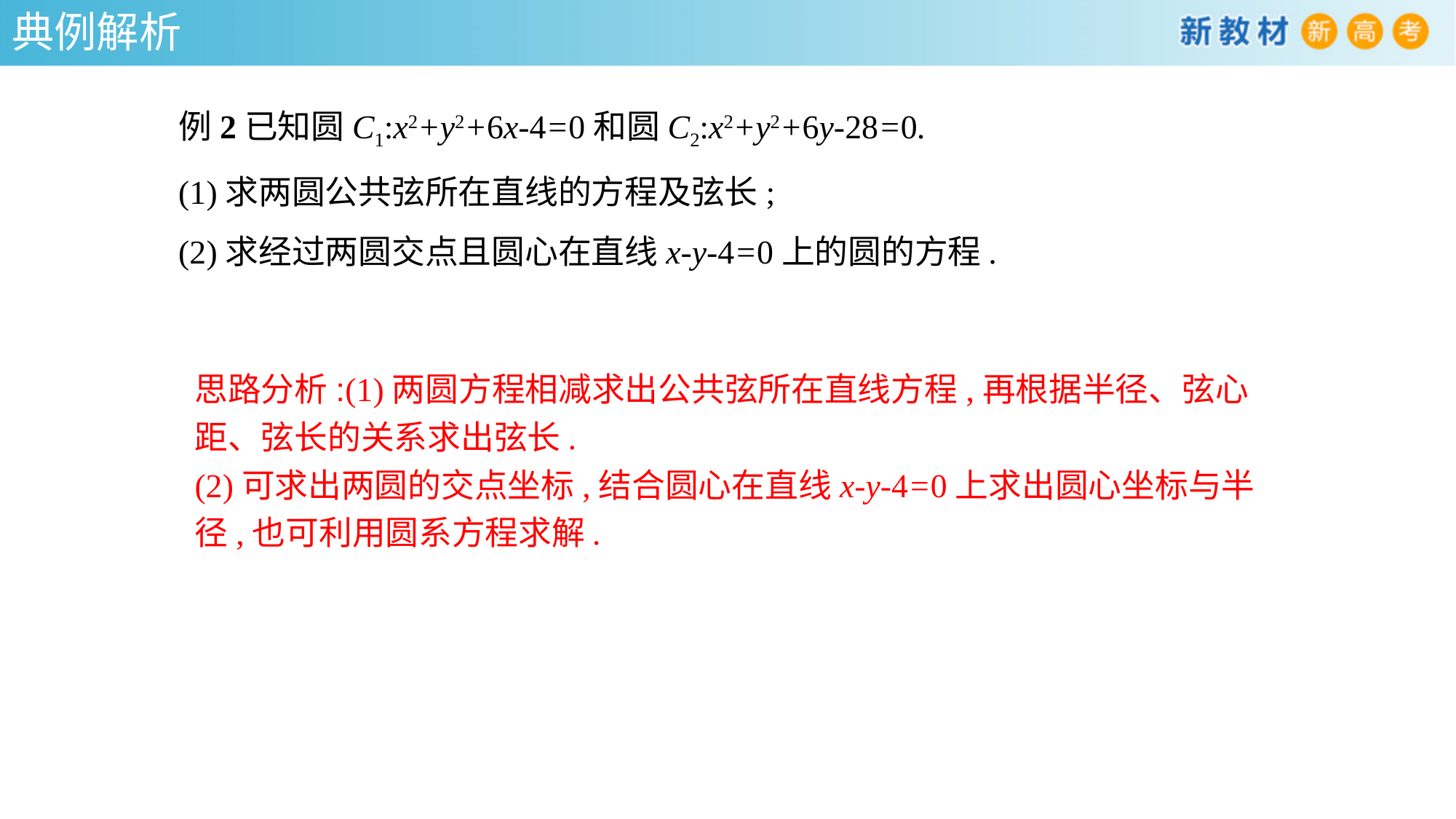

典例解析
例2已知圆C1:x2+y2+6x-4=0和圆C2:x2+y2+6y-28=0.
(1)求两圆公共弦所在直线的方程及弦长;
(2)求经过两圆交点且圆心在直线x-y-4=0上的圆的方程.
思路分析:(1)两圆方程相减求出公共弦所在直线方程,再根据半径、弦心距、弦长的关系求出弦长.
(2)可求出两圆的交点坐标,结合圆心在直线x-y-4=0上求出圆心坐标与半径,也可利用圆系方程求解.